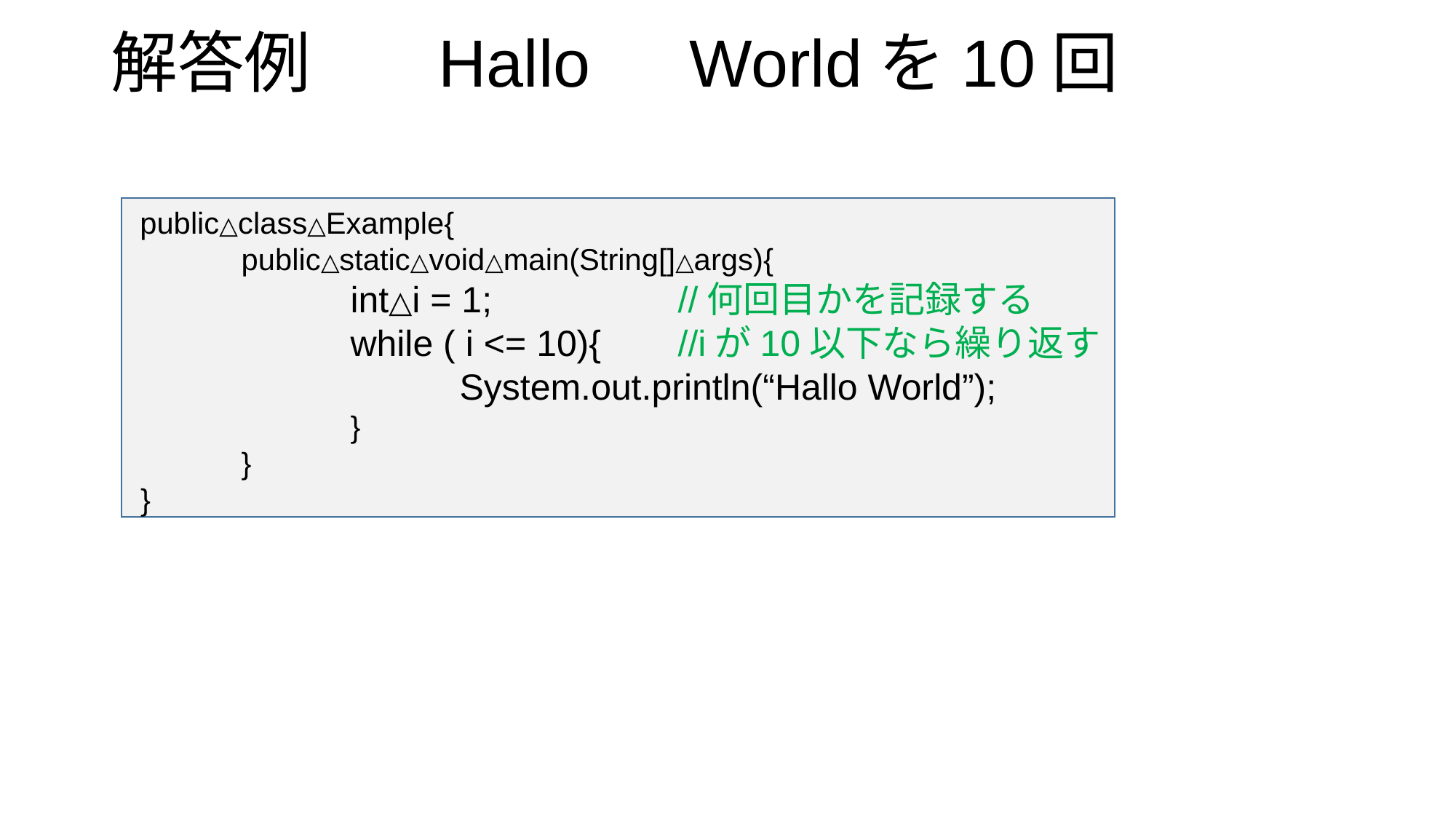

# 解答例		Hallo　Worldを10回
 public△class△Example{
 	public△static△void△main(String[]△args){
		int△i = 1;		//何回目かを記録する
		while ( i <= 10){	//iが10以下なら繰り返す
			System.out.println(“Hallo World”);
		}
	}
 }